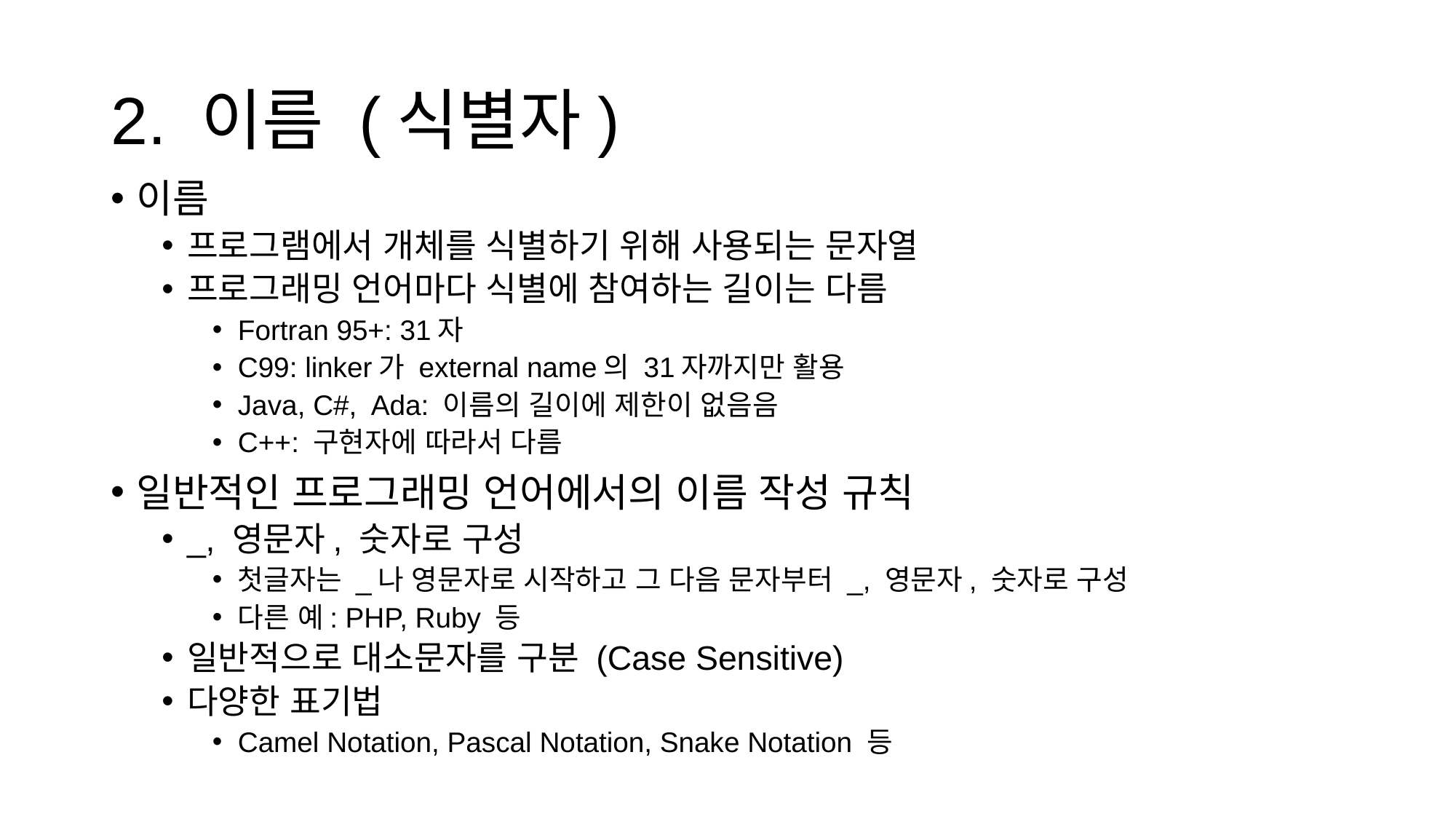

# 2. 이름 (식별자)
이름
프로그램에서 개체를 식별하기 위해 사용되는 문자열
프로그래밍 언어마다 식별에 참여하는 길이는 다름
Fortran 95+: 31자
C99: linker가 external name의 31자까지만 활용
Java, C#,  Ada: 이름의 길이에 제한이 없음음
C++: 구현자에 따라서 다름
일반적인 프로그래밍 언어에서의 이름 작성 규칙
_, 영문자, 숫자로 구성
첫글자는 _나 영문자로 시작하고 그 다음 문자부터 _, 영문자, 숫자로 구성
다른 예: PHP, Ruby 등
일반적으로 대소문자를 구분 (Case Sensitive)
다양한 표기법
Camel Notation, Pascal Notation, Snake Notation 등